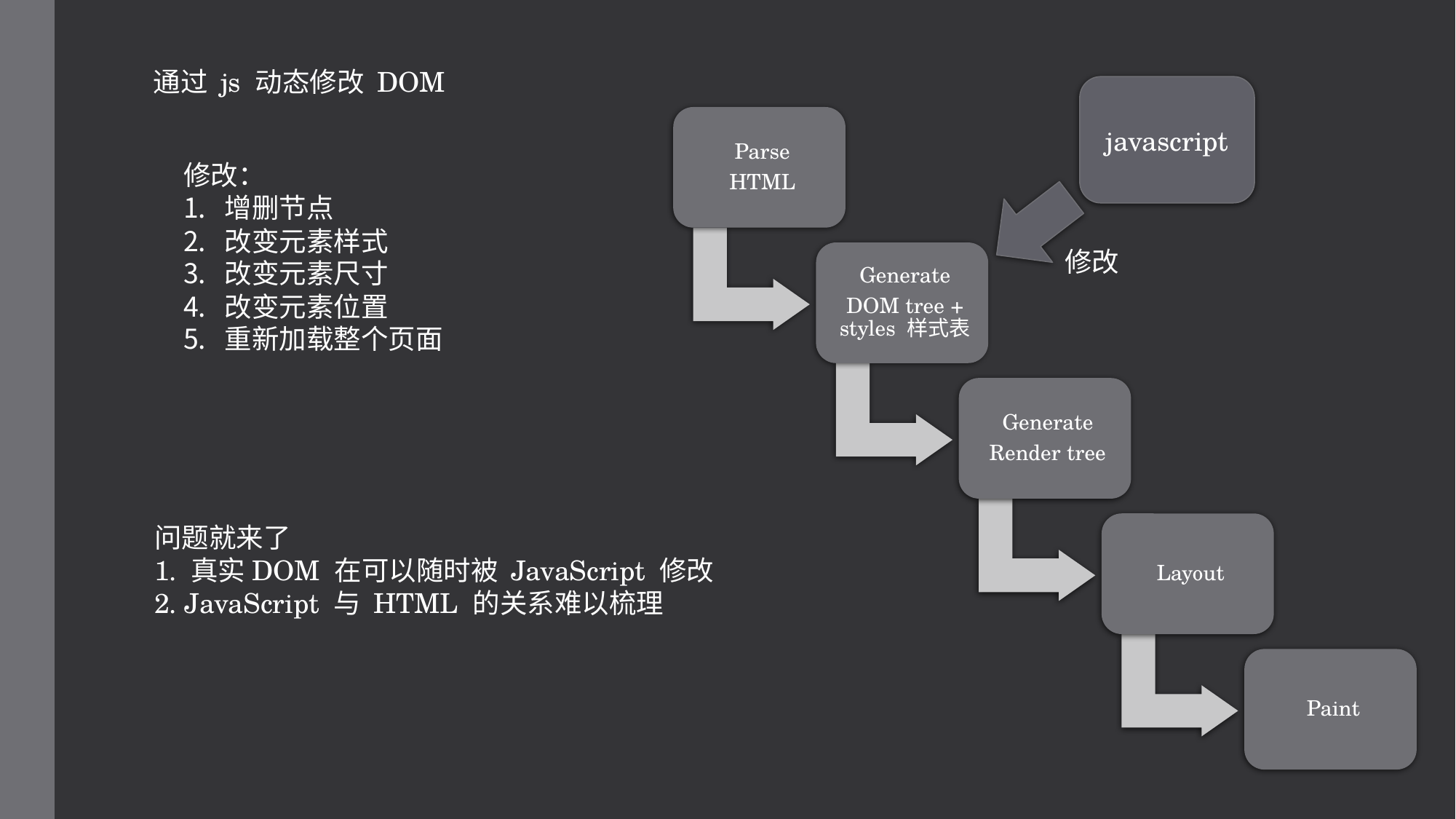

通过 js 动态修改 DOM
javascript
Parse
HTML
Generate
DOM tree + styles 样式表
Generate
Render tree
Layout
Paint
修改：
增删节点
改变元素样式
改变元素尺寸
改变元素位置
重新加载整个页面

修改
问题就来了
1. 真实DOM 在可以随时被 JavaScript 修改
2. JavaScript 与 HTML 的关系难以梳理